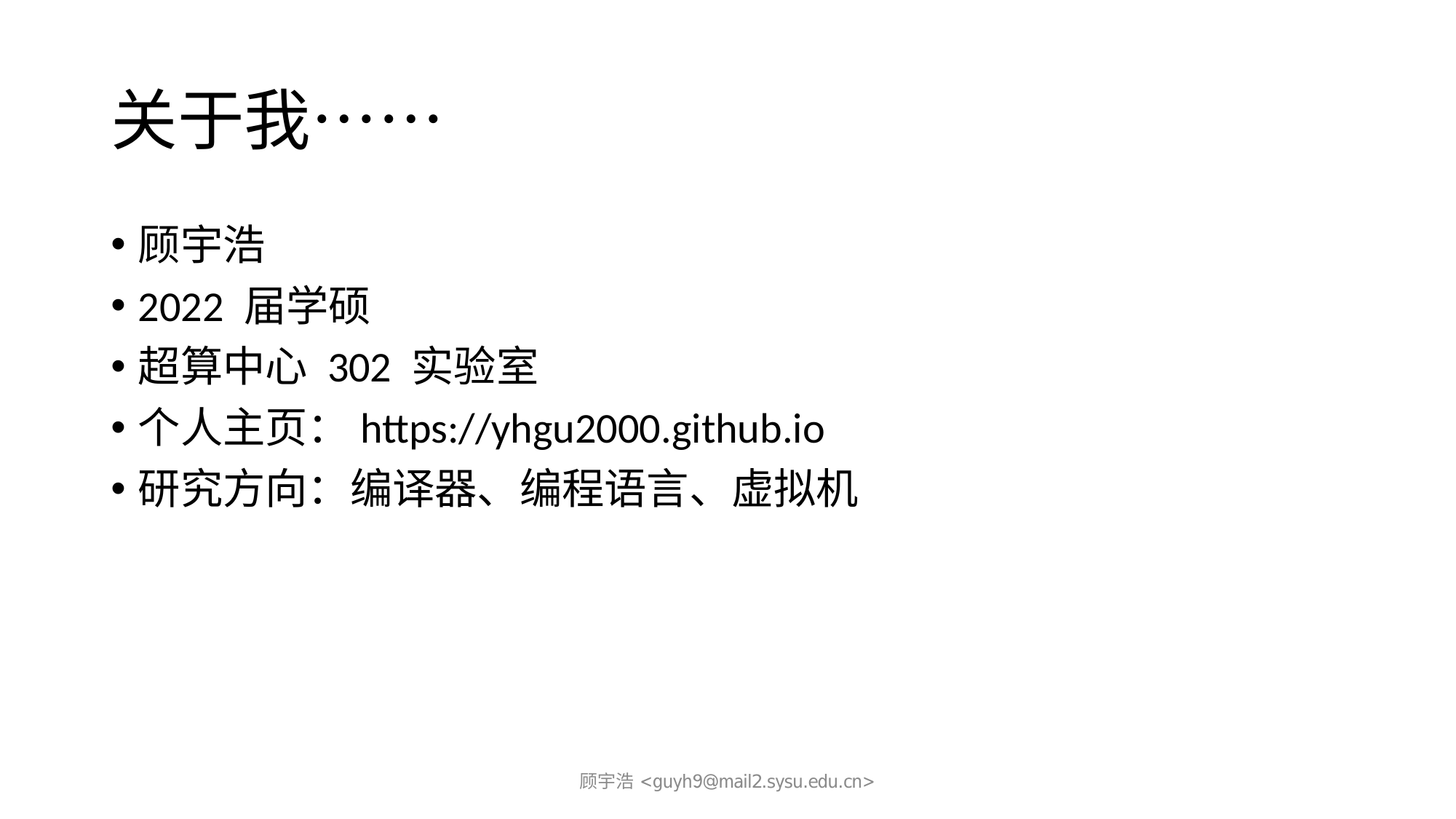

# 关于我……
顾宇浩
2022 届学硕
超算中心 302 实验室
个人主页：https://yhgu2000.github.io
研究方向：编译器、编程语言、虚拟机

顾宇浩 <guyh9@mail2.sysu.edu.cn>
2